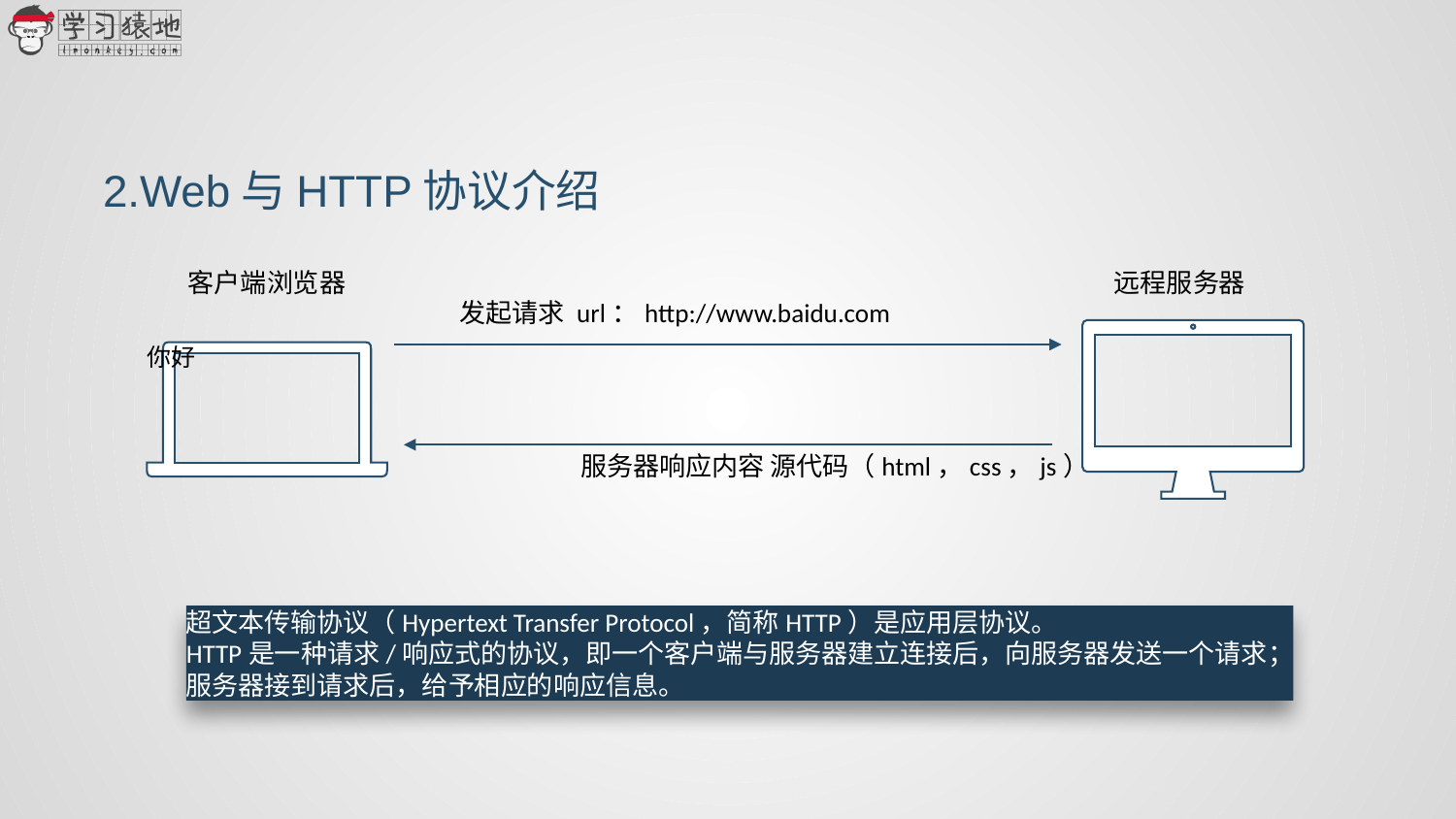

2.Web与HTTP协议介绍

客户端浏览器
远程服务器
发起请求 url：http://www.baidu.com

你好

服务器响应内容 源代码（html，css，js）
超文本传输协议（Hypertext Transfer Protocol，简称HTTP）是应用层协议。
HTTP是一种请求/响应式的协议，即一个客户端与服务器建立连接后，向服务器发送一个请求；
服务器接到请求后，给予相应的响应信息。